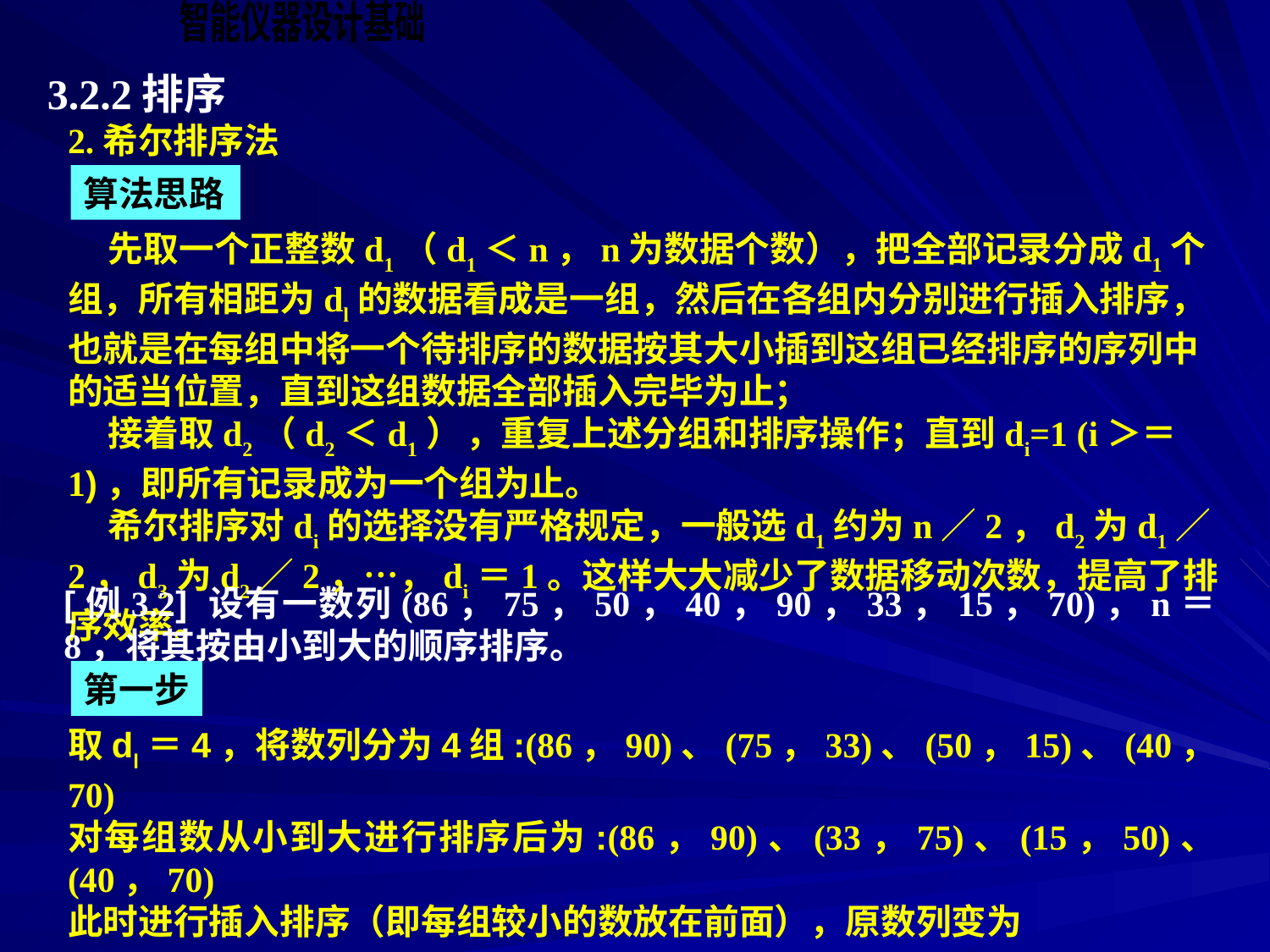

3.2.2排序
2.希尔排序法
算法思路
    先取一个正整数d1（d1＜n，n为数据个数），把全部记录分成d1个组，所有相距为dl的数据看成是一组，然后在各组内分别进行插入排序，也就是在每组中将一个待排序的数据按其大小插到这组已经排序的序列中的适当位置，直到这组数据全部插入完毕为止；
    接着取d2（d2＜d1） ，重复上述分组和排序操作；直到di=1 (i＞＝1)，即所有记录成为一个组为止。
    希尔排序对di的选择没有严格规定，一般选d1约为n／2，d2为d1／2，d3为d2／2，…，di＝1。这样大大减少了数据移动次数，提高了排序效率。
[例3.2] 设有一数列(86，75，50，40，90，33，15，70)，n＝8，将其按由小到大的顺序排序。
第一步
取dl＝4，将数列分为4组:(86，90)、(75，33)、(50，15)、(40，70)
对每组数从小到大进行排序后为:(86，90)、(33，75)、(15，50)、(40，70)
此时进行插入排序（即每组较小的数放在前面），原数列变为
(86，33，15，40，90，75，50，70)